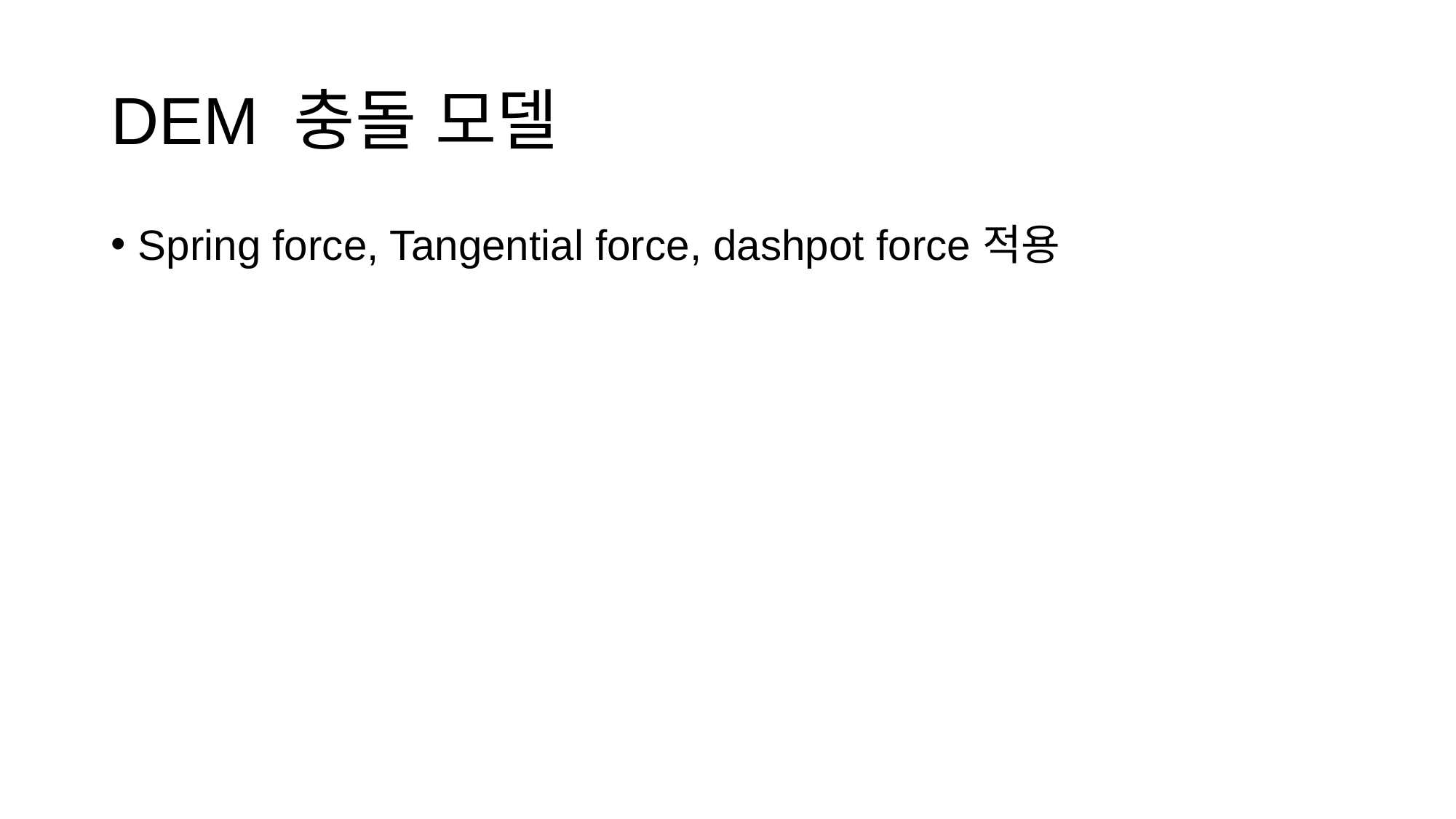

# DEM 충돌 모델
Spring force, Tangential force, dashpot force적용